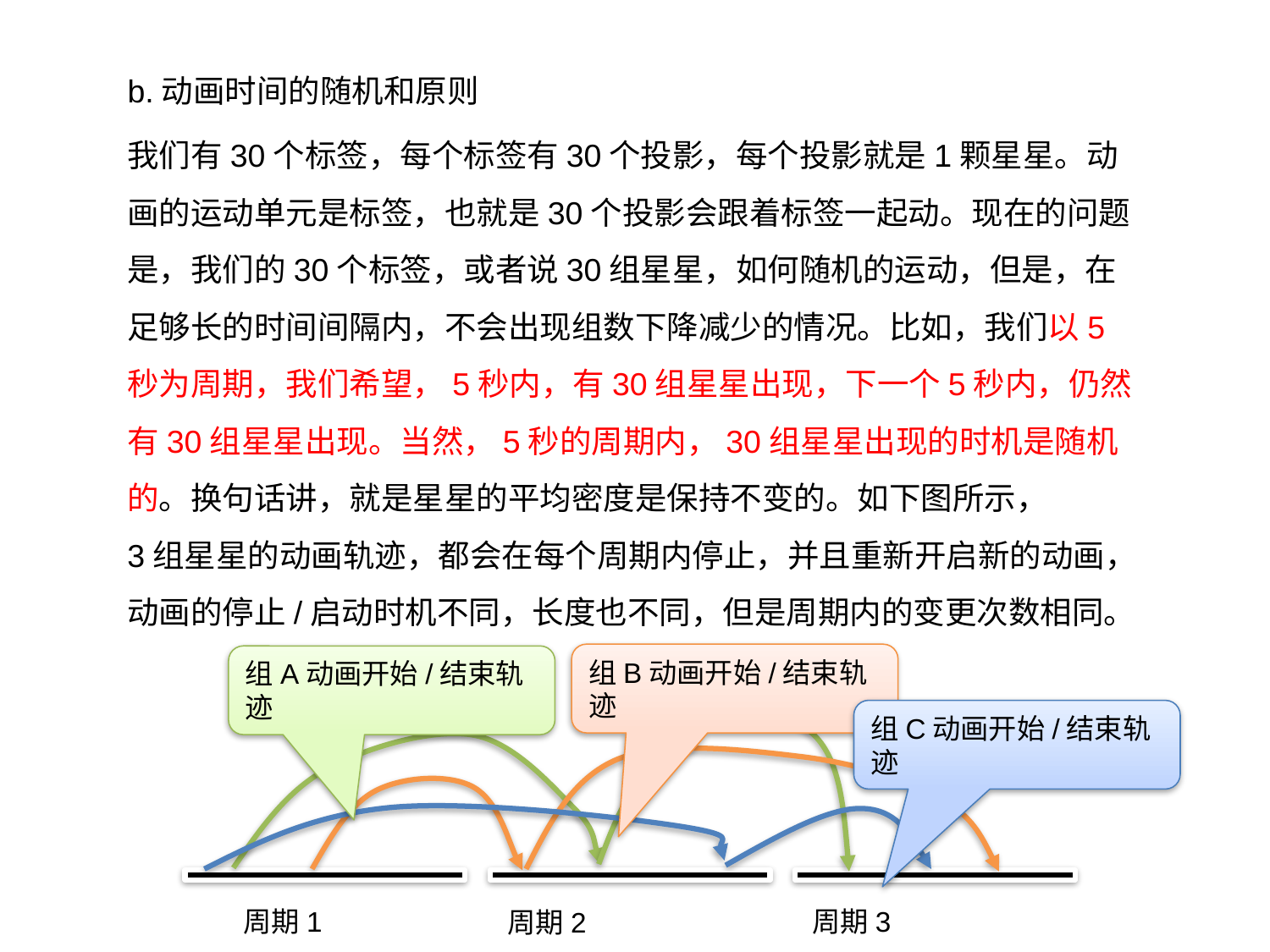

b.动画时间的随机和原则

我们有30个标签，每个标签有30个投影，每个投影就是1颗星星。动画的运动单元是标签，也就是30个投影会跟着标签一起动。现在的问题是，我们的30个标签，或者说30组星星，如何随机的运动，但是，在足够长的时间间隔内，不会出现组数下降减少的情况。比如，我们以5秒为周期，我们希望，5秒内，有30组星星出现，下一个5秒内，仍然有30组星星出现。当然，5秒的周期内，30组星星出现的时机是随机的。换句话讲，就是星星的平均密度是保持不变的。如下图所示，
3组星星的动画轨迹，都会在每个周期内停止，并且重新开启新的动画，动画的停止/启动时机不同，长度也不同，但是周期内的变更次数相同。
组B动画开始/结束轨迹
组A动画开始/结束轨迹
组C动画开始/结束轨迹

周期3
周期1
周期2